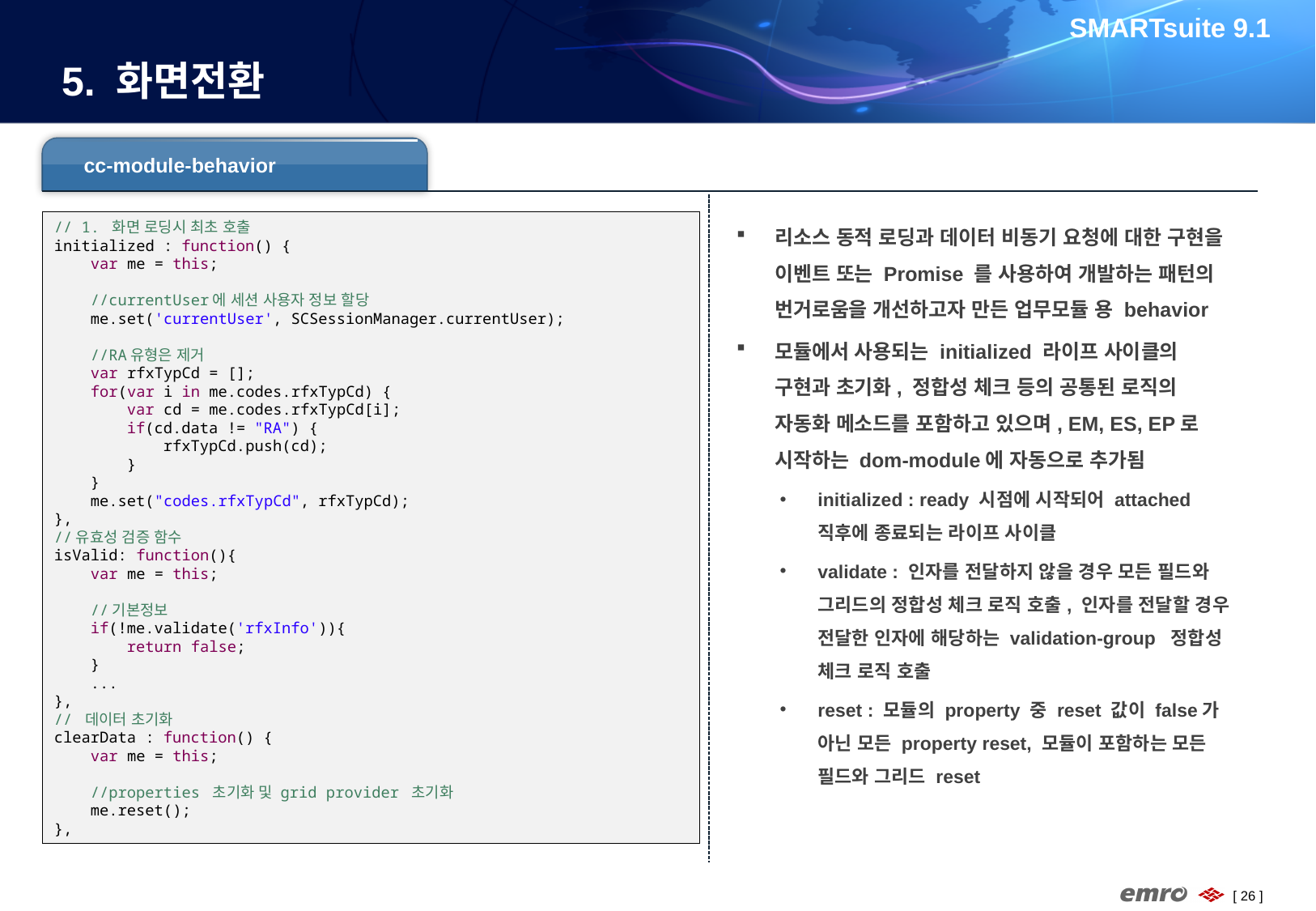

SMARTsuite 9.1
# 5. 화면전환

cc-module-behavior
리소스 동적 로딩과 데이터 비동기 요청에 대한 구현을 이벤트 또는 Promise 를 사용하여 개발하는 패턴의 번거로움을 개선하고자 만든 업무모듈 용 behavior
모듈에서 사용되는 initialized 라이프 사이클의 구현과 초기화, 정합성 체크 등의 공통된 로직의 자동화 메소드를 포함하고 있으며, EM, ES, EP로 시작하는 dom-module에 자동으로 추가됨
initialized : ready 시점에 시작되어 attached 직후에 종료되는 라이프 사이클
validate : 인자를 전달하지 않을 경우 모든 필드와 그리드의 정합성 체크 로직 호출, 인자를 전달할 경우 전달한 인자에 해당하는 validation-group  정합성 체크 로직 호출
reset : 모듈의 property 중 reset 값이 false가 아닌 모든 property reset, 모듈이 포함하는 모든 필드와 그리드 reset
// 1. 화면 로딩시 최초 호출
initialized : function() {
    var me = this;

    //currentUser에 세션 사용자 정보 할당
    me.set('currentUser', SCSessionManager.currentUser);

    //RA유형은 제거
    var rfxTypCd = [];
    for(var i in me.codes.rfxTypCd) {
        var cd = me.codes.rfxTypCd[i];
        if(cd.data != "RA") {
            rfxTypCd.push(cd);
        }
    }
    me.set("codes.rfxTypCd", rfxTypCd);
},
//유효성 검증 함수
isValid: function(){
    var me = this;

    //기본정보
    if(!me.validate('rfxInfo')){
        return false;
    }
    ...
},
// 데이터 초기화
clearData : function() {
    var me = this;

    //properties 초기화 및 grid provider 초기화
    me.reset();
},